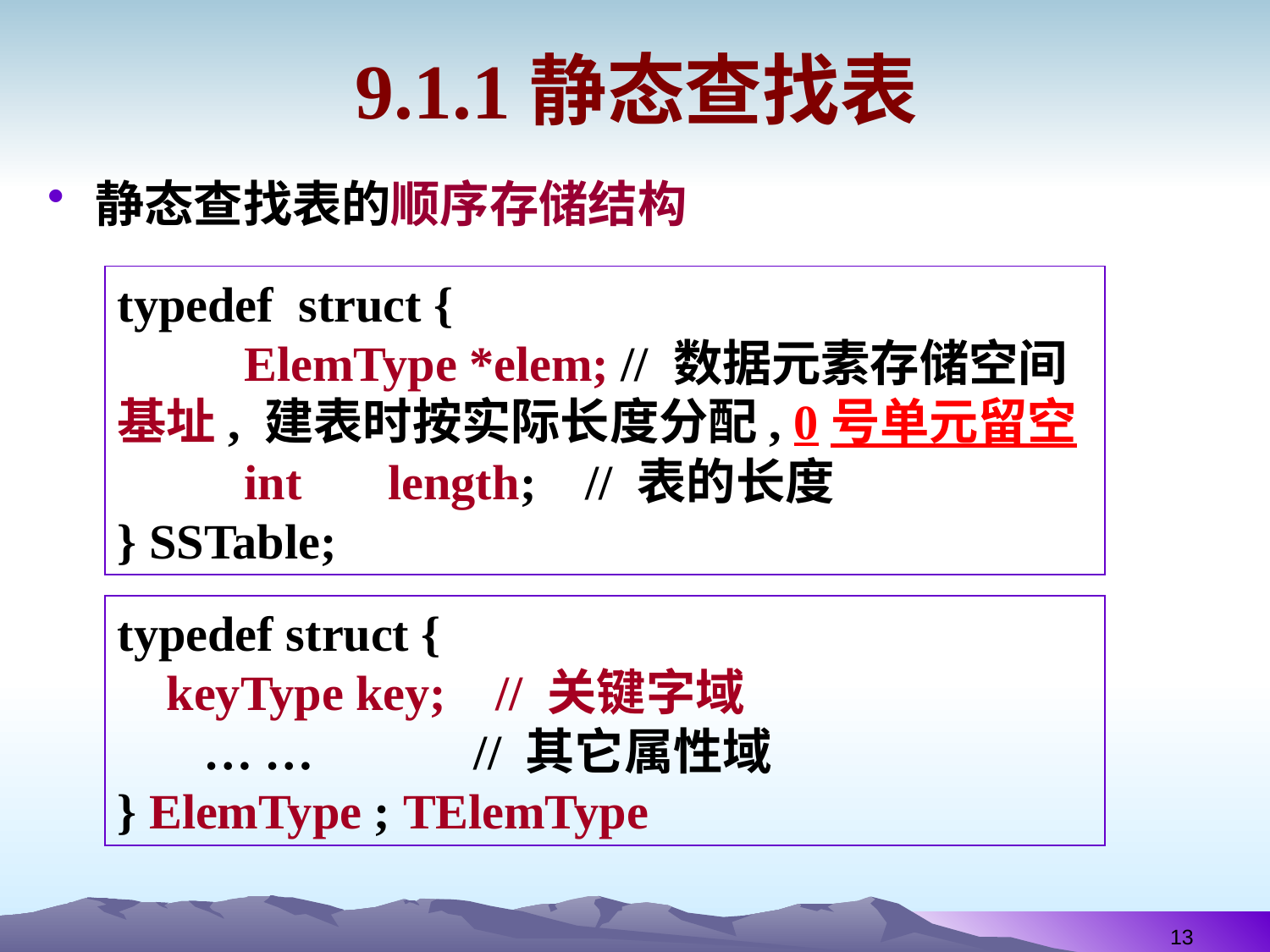

# 9.1.1静态查找表
静态查找表的顺序存储结构
typedef  struct {
	ElemType *elem; // 数据元素存储空间基址, 建表时按实际长度分配, 0号单元留空
	int       length;    // 表的长度
} SSTable;
typedef struct {
    keyType key;    // 关键字域
       … …             // 其它属性域
} ElemType ; TElemType
13